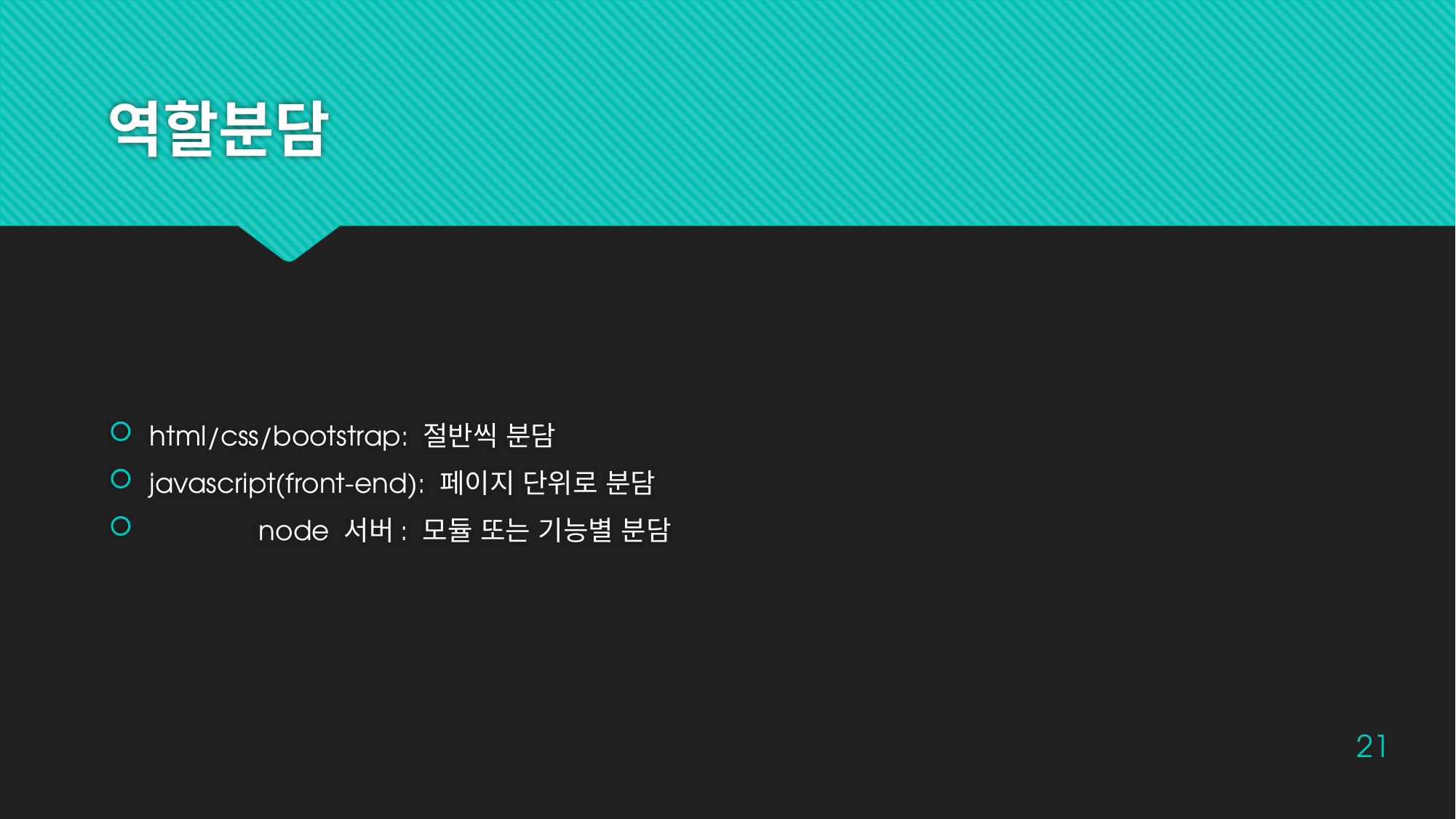

# 역할분담
html/css/bootstrap: 절반씩 분담
javascript(front-end): 페이지 단위로 분담
	node 서버: 모듈 또는 기능별 분담
21